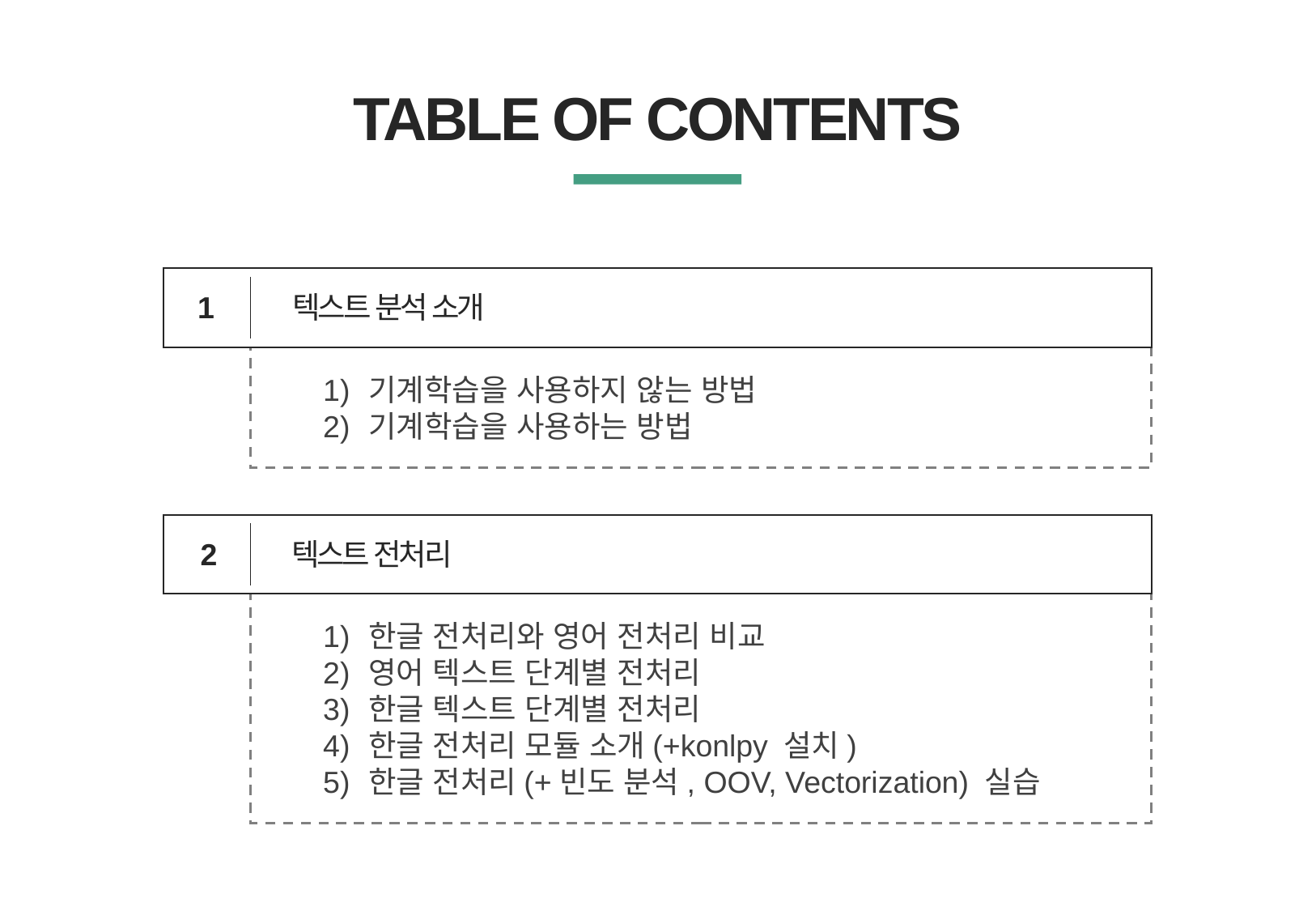

TABLE OF CONTENTS

1
텍스트 분석 소개
기계학습을 사용하지 않는 방법
기계학습을 사용하는 방법

2
텍스트 전처리
한글 전처리와 영어 전처리 비교
영어 텍스트 단계별 전처리
한글 텍스트 단계별 전처리
한글 전처리 모듈 소개(+konlpy 설치)
한글 전처리(+빈도 분석, OOV, Vectorization) 실습